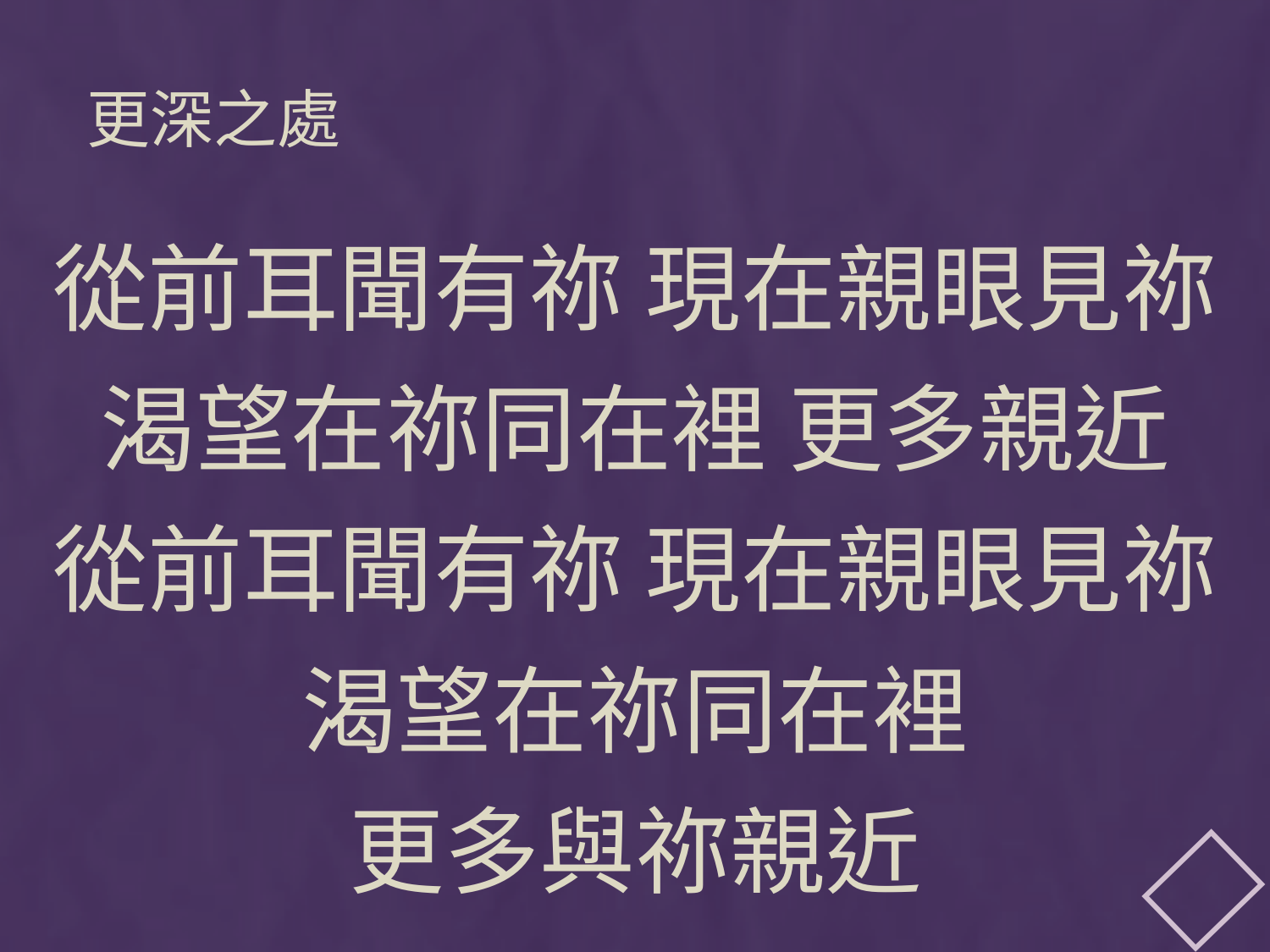

# 更深之處
從前耳聞有祢 現在親眼見祢
渴望在祢同在裡 更多親近
從前耳聞有祢 現在親眼見祢
渴望在祢同在裡
更多與祢親近